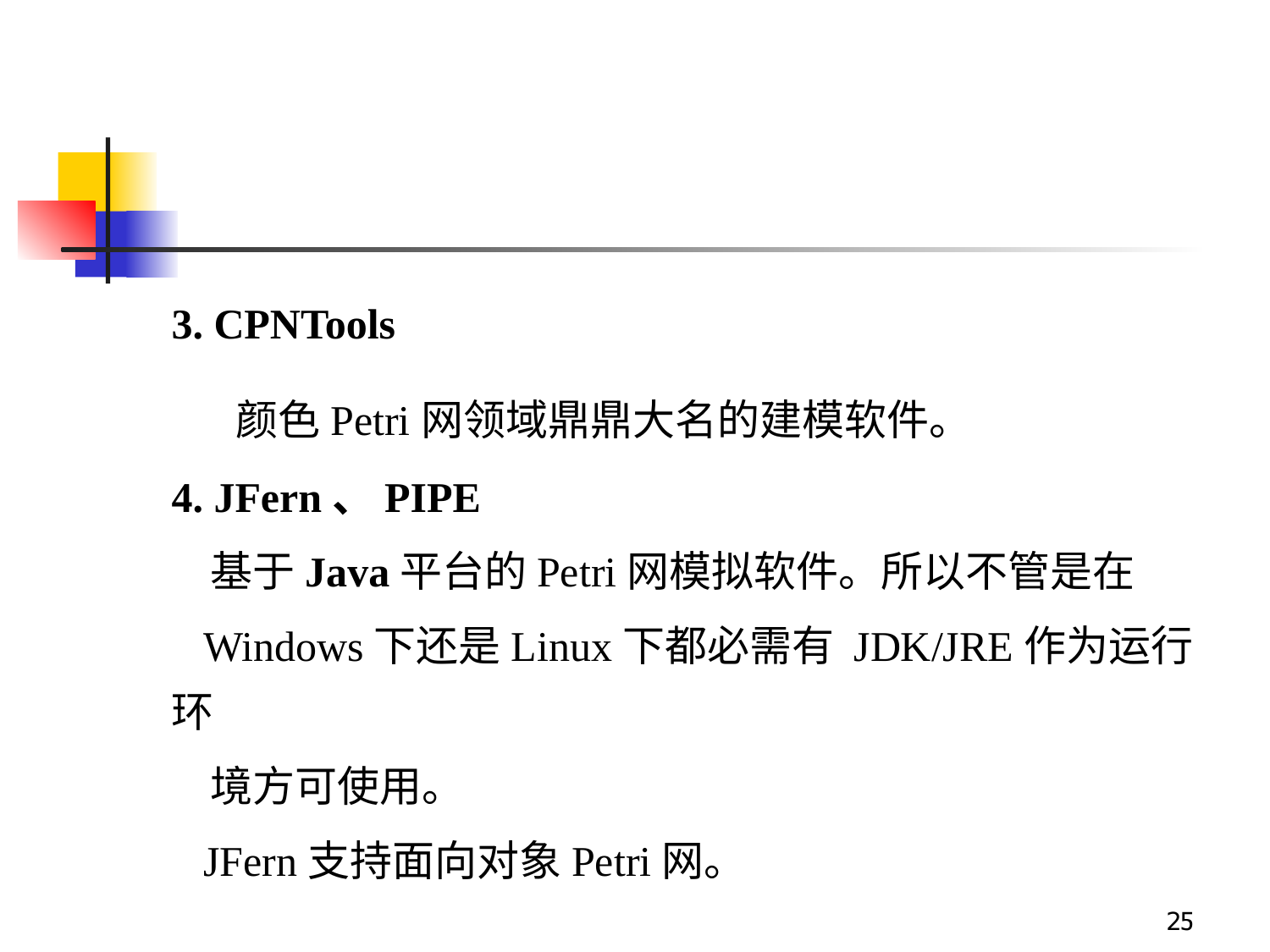

#
3. CPNTools
    颜色Petri网领域鼎鼎大名的建模软件。
4. JFern、PIPE
   基于Java平台的Petri网模拟软件。所以不管是在
   Windows下还是Linux下都必需有 JDK/JRE作为运行环
   境方可使用。
   JFern支持面向对象Petri网。
25